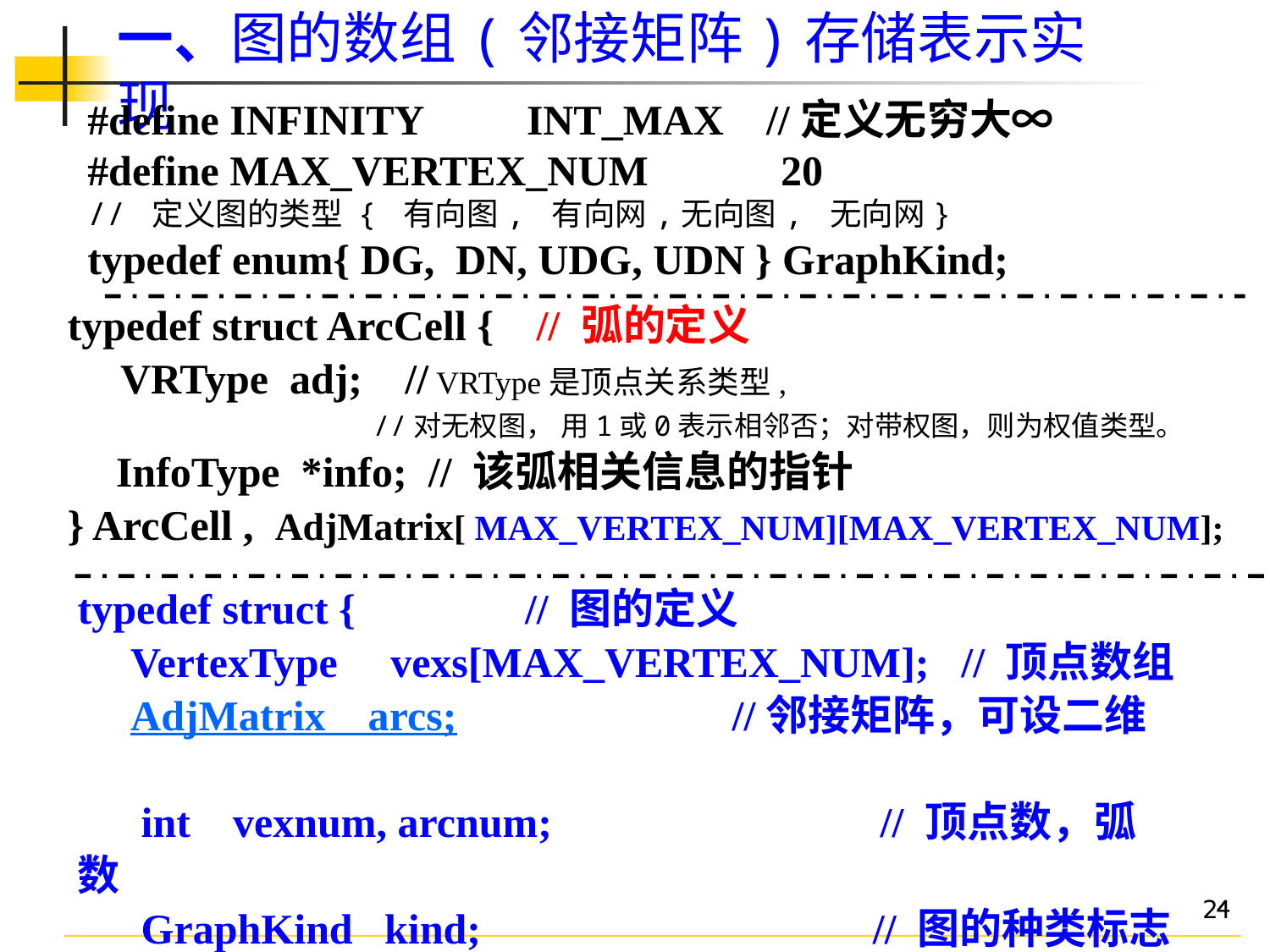

一、图的数组(邻接矩阵)存储表示实现
#define INFINITY	 INT_MAX    //定义无穷大∞
#define MAX_VERTEX_NUM	 20
// 定义图的类型 { 有向图, 有向网,无向图, 无向网}
typedef enum{ DG,  DN, UDG, UDN } GraphKind;
typedef struct ArcCell {    // 弧的定义
     VRType  adj;    // VRType是顶点关系类型,
                                      //对无权图， 用1或0表示相邻否；对带权图，则为权值类型。
     InfoType  *info;  // 该弧相关信息的指针
} ArcCell ,  AdjMatrix[ MAX_VERTEX_NUM][MAX_VERTEX_NUM];

typedef struct {                // 图的定义
     VertexType     vexs[MAX_VERTEX_NUM];   // 顶点数组
     AdjMatrix    arcs;                          //邻接矩阵，可设二维
      int    vexnum, arcnum;                               // 顶点数，弧数
      GraphKind   kind;                                     // 图的种类标志
  } MGraph;

24